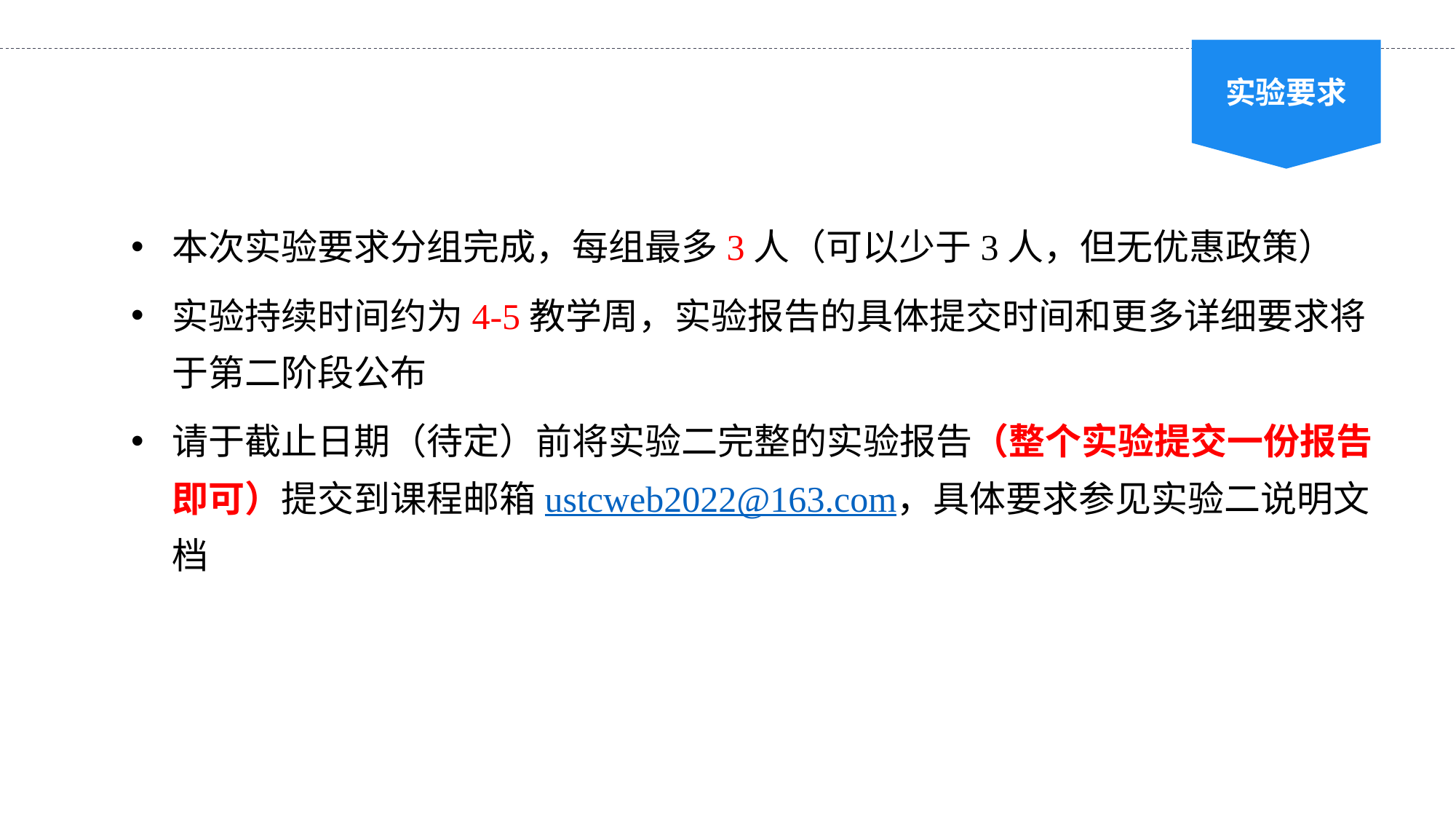

实验要求
本次实验要求分组完成，每组最多3人（可以少于3人，但无优惠政策）
实验持续时间约为4-5教学周，实验报告的具体提交时间和更多详细要求将于第二阶段公布
请于截止日期（待定）前将实验二完整的实验报告（整个实验提交一份报告即可）提交到课程邮箱ustcweb2022@163.com，具体要求参见实验二说明文档